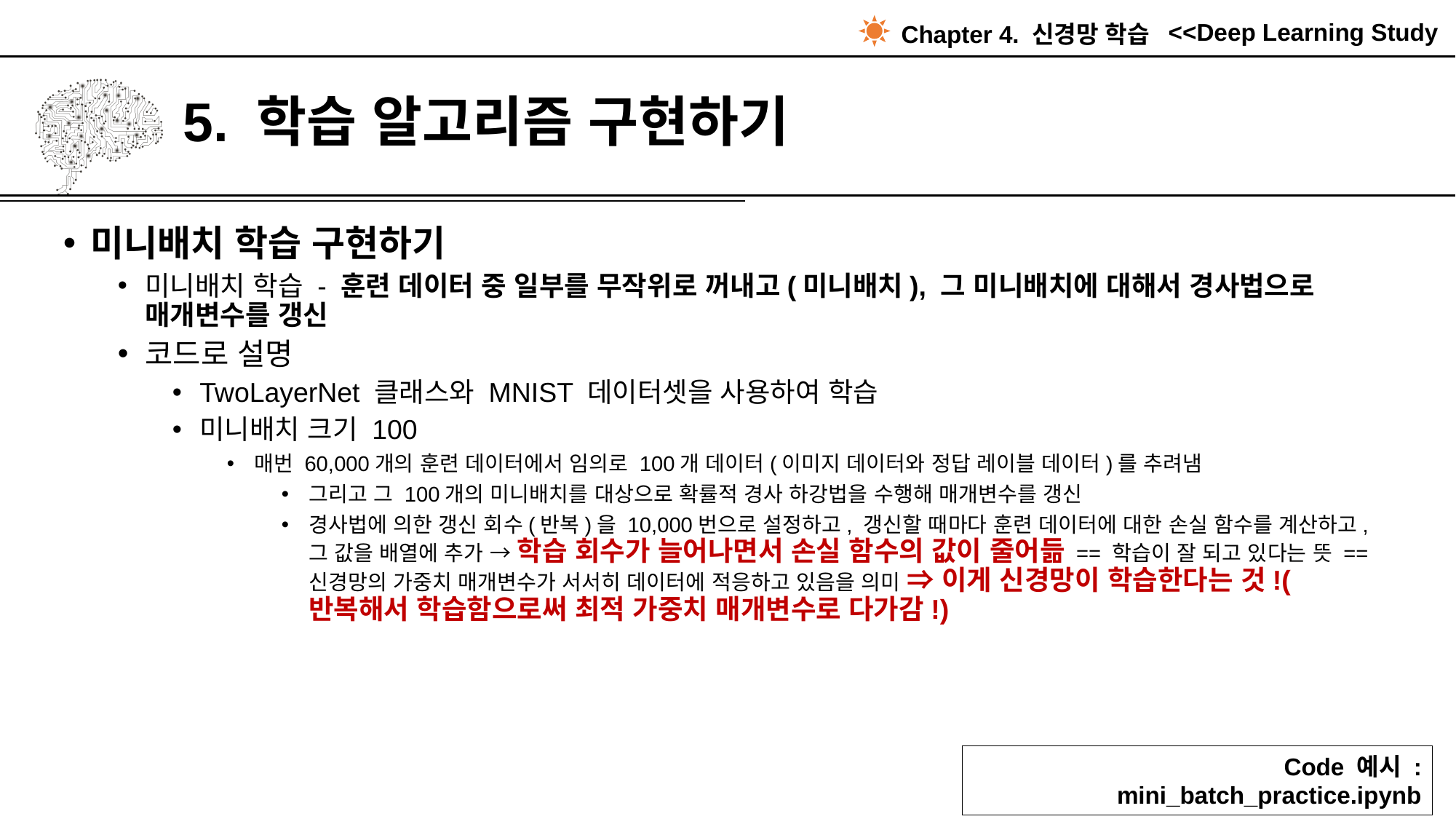

Chapter 4. 신경망 학습

# 5. 학습 알고리즘 구현하기
미니배치 학습 구현하기
미니배치 학습 - 훈련 데이터 중 일부를 무작위로 꺼내고(미니배치), 그 미니배치에 대해서 경사법으로 매개변수를 갱신
코드로 설명
TwoLayerNet 클래스와 MNIST 데이터셋을 사용하여 학습
미니배치 크기 100
매번 60,000개의 훈련 데이터에서 임의로 100개 데이터(이미지 데이터와 정답 레이블 데이터)를 추려냄
그리고 그 100개의 미니배치를 대상으로 확률적 경사 하강법을 수행해 매개변수를 갱신
경사법에 의한 갱신 회수(반복)을 10,000번으로 설정하고, 갱신할 때마다 훈련 데이터에 대한 손실 함수를 계산하고, 그 값을 배열에 추가 → 학습 회수가 늘어나면서 손실 함수의 값이 줄어듦 == 학습이 잘 되고 있다는 뜻 == 신경망의 가중치 매개변수가 서서히 데이터에 적응하고 있음을 의미 ⇒ 이게 신경망이 학습한다는 것!(반복해서 학습함으로써 최적 가중치 매개변수로 다가감!)

Code 예시 : mini_batch_practice.ipynb